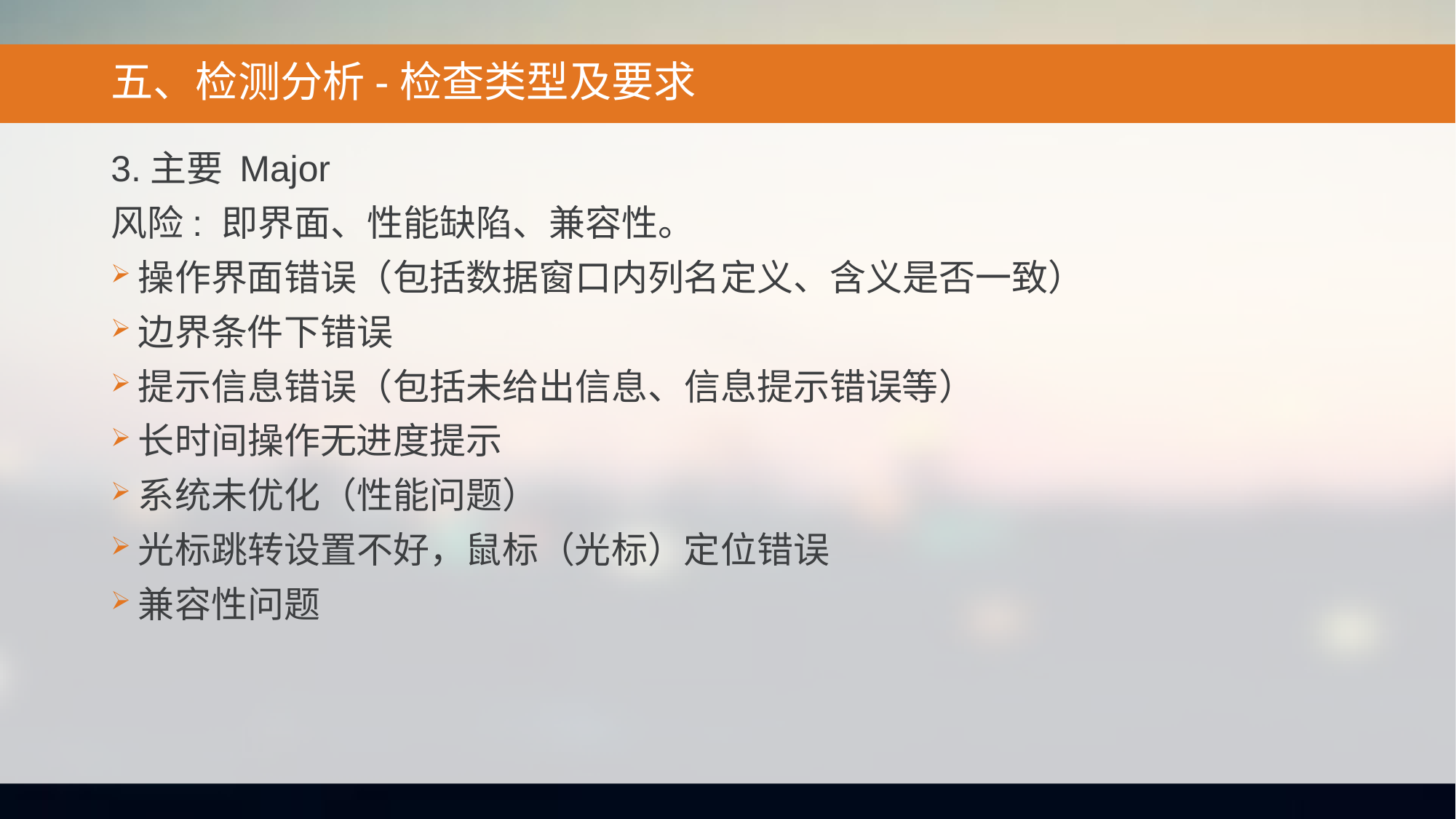

# 五、检测分析-检查类型及要求
3.主要 Major
风险: 即界面、性能缺陷、兼容性。
操作界面错误（包括数据窗口内列名定义、含义是否一致）
边界条件下错误
提示信息错误（包括未给出信息、信息提示错误等）
长时间操作无进度提示
系统未优化（性能问题）
光标跳转设置不好，鼠标（光标）定位错误
兼容性问题